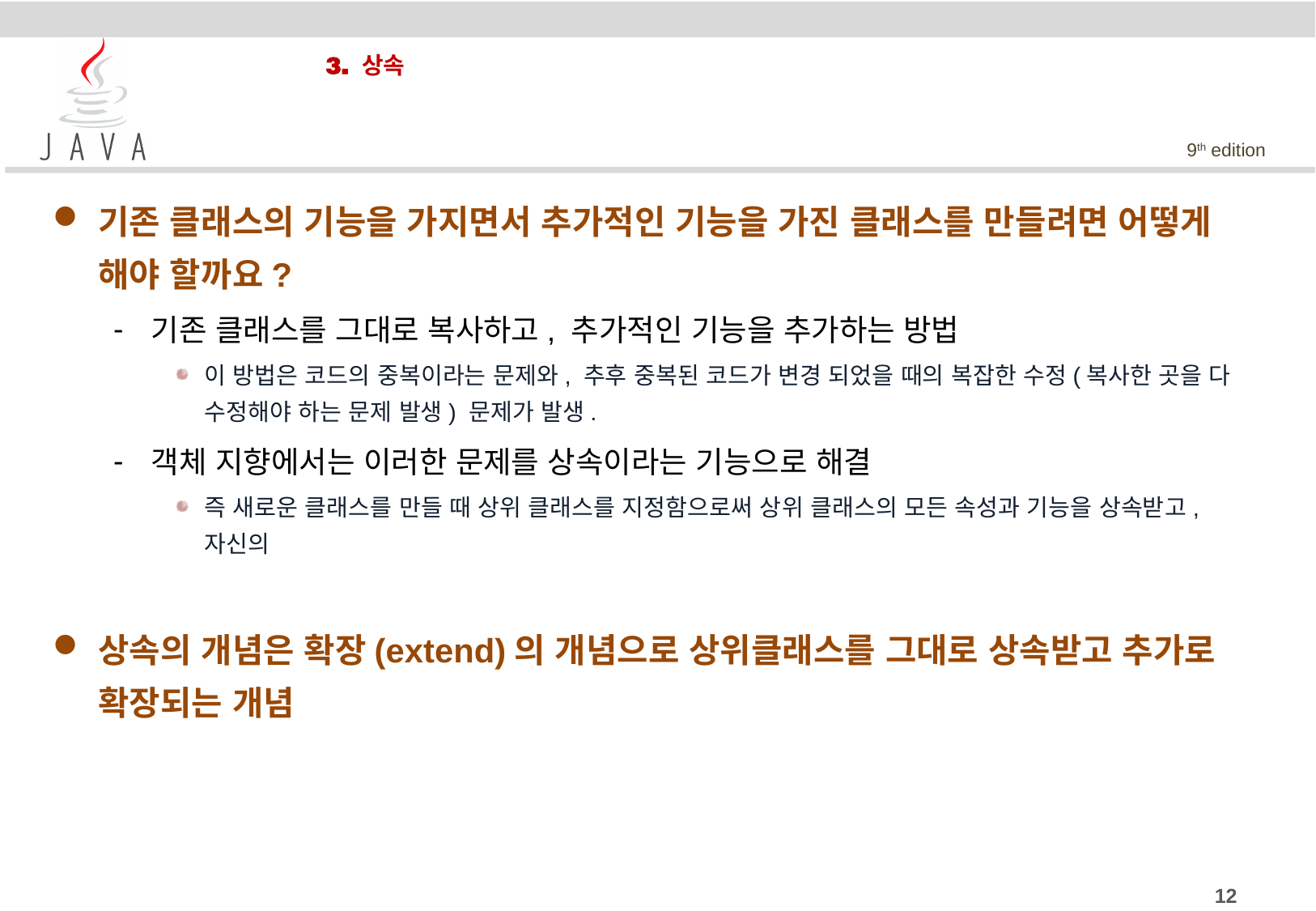

# 3. 상속

기존 클래스의 기능을 가지면서 추가적인 기능을 가진 클래스를 만들려면 어떻게 해야 할까요?
기존 클래스를 그대로 복사하고, 추가적인 기능을 추가하는 방법
이 방법은 코드의 중복이라는 문제와, 추후 중복된 코드가 변경 되었을 때의 복잡한 수정(복사한 곳을 다 수정해야 하는 문제 발생) 문제가 발생.
객체 지향에서는 이러한 문제를 상속이라는 기능으로 해결
즉 새로운 클래스를 만들 때 상위 클래스를 지정함으로써 상위 클래스의 모든 속성과 기능을 상속받고, 자신의

상속의 개념은 확장(extend)의 개념으로 상위클래스를 그대로 상속받고 추가로 확장되는 개념
12